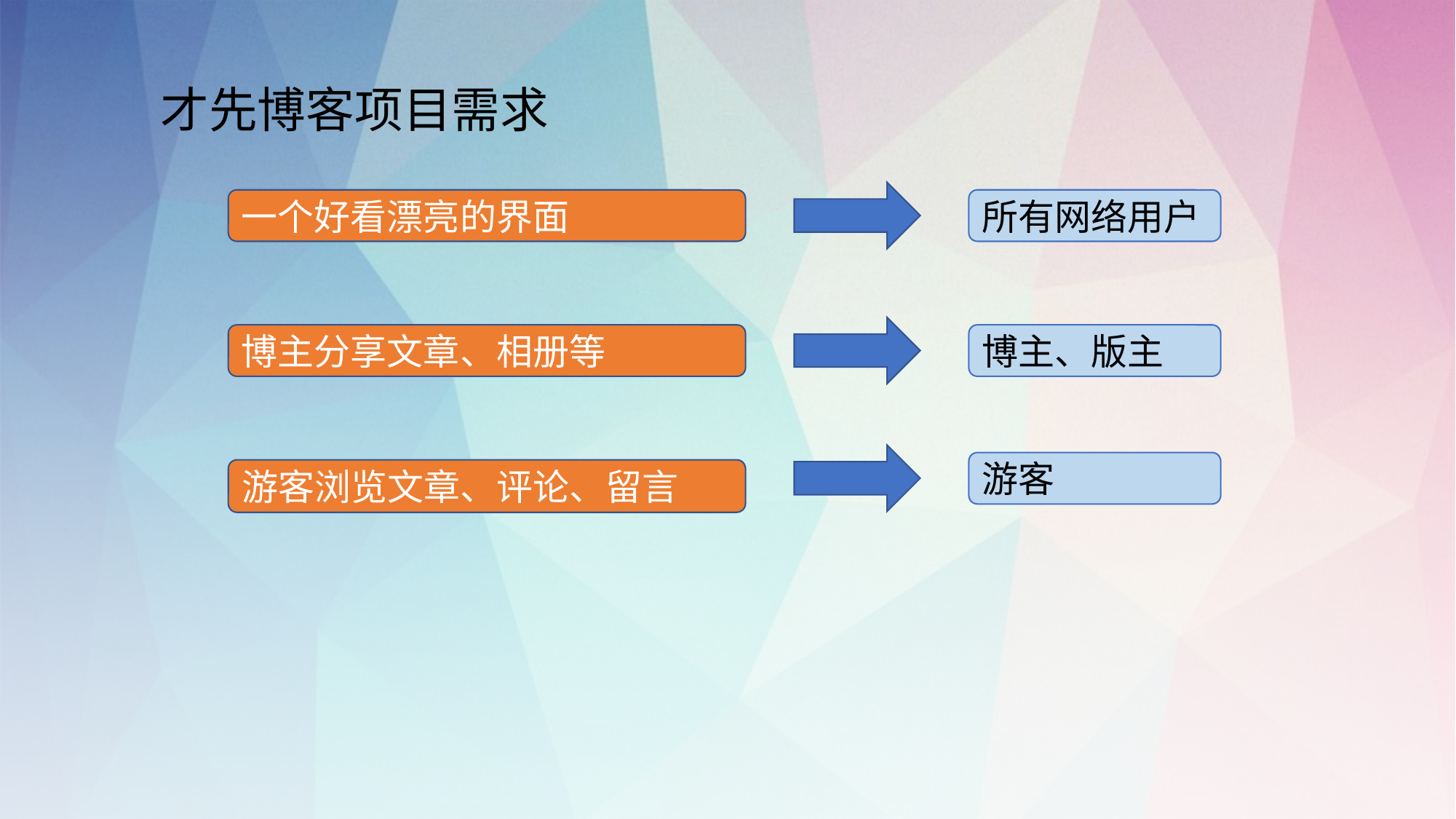

才先博客项目需求

所有网络用户
一个好看漂亮的界面

博主分享文章、相册等
博主、版主

游客
游客浏览文章、评论、留言